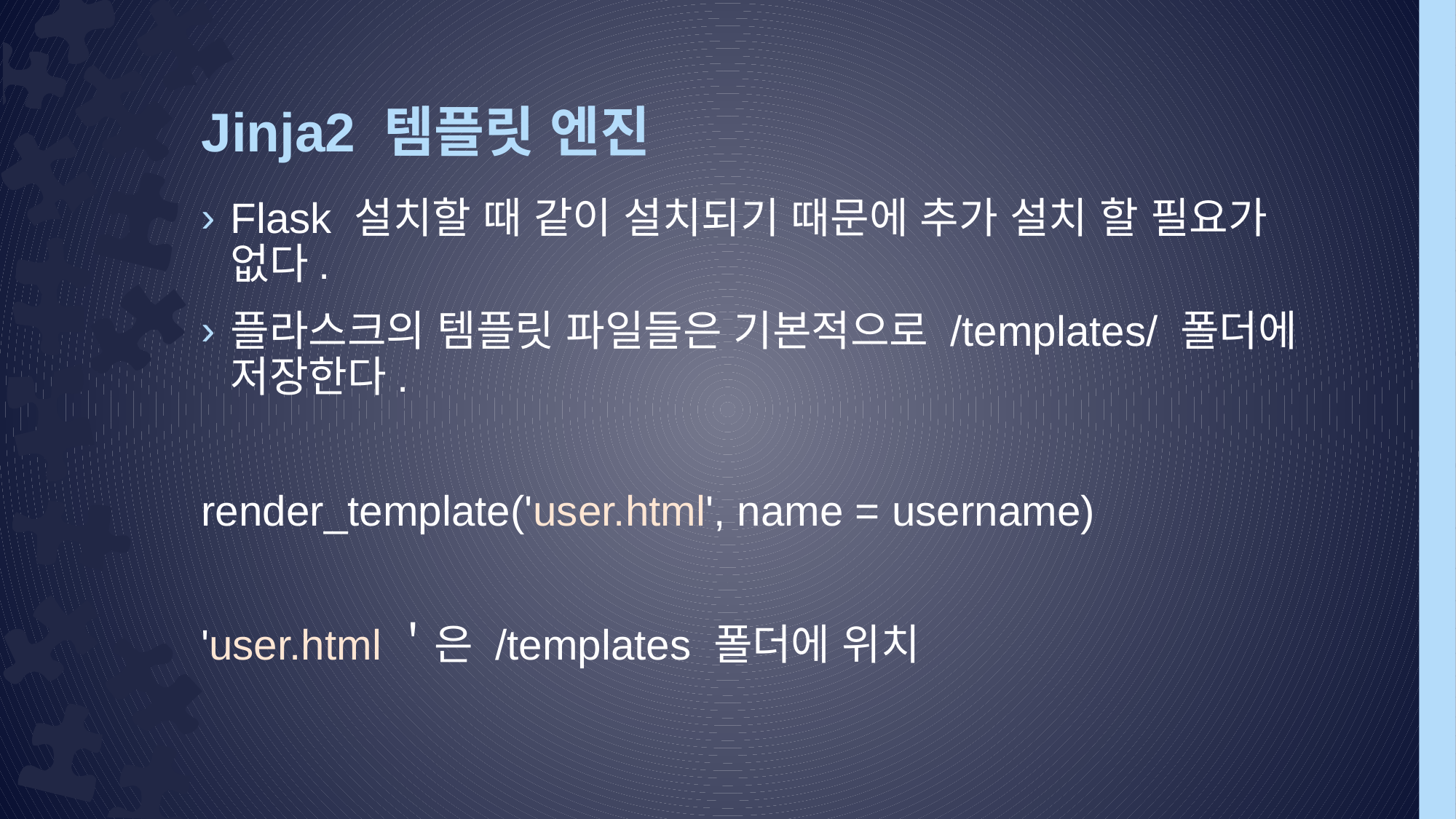

# Jinja2 템플릿 엔진
Flask 설치할 때 같이 설치되기 때문에 추가 설치 할 필요가 없다.
플라스크의 템플릿 파일들은 기본적으로 /templates/ 폴더에 저장한다.

render_template('user.html', name = username)

'user.html＇은 /templates 폴더에 위치